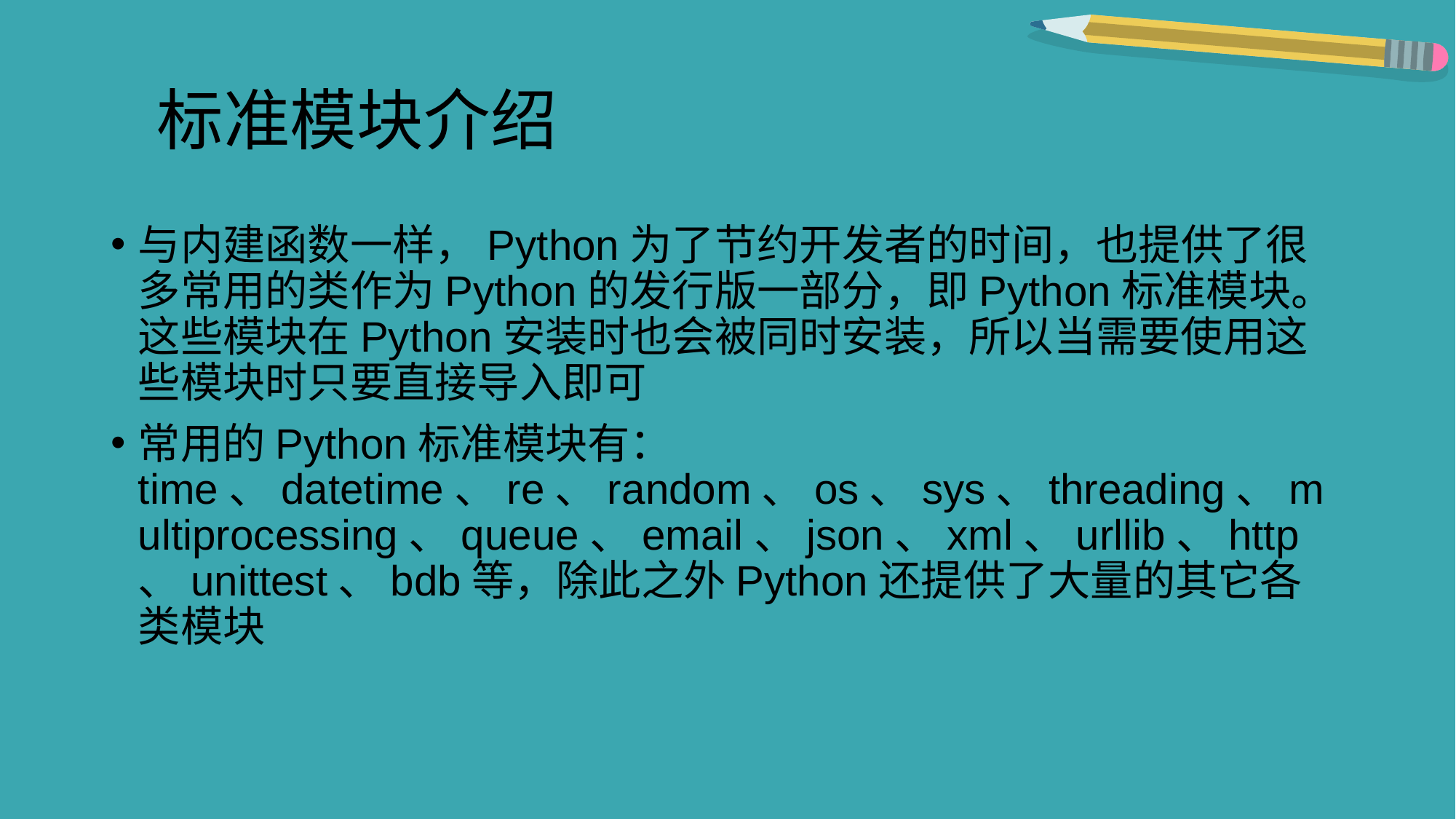

# 标准模块介绍
与内建函数一样，Python为了节约开发者的时间，也提供了很多常用的类作为Python的发行版一部分，即Python标准模块。这些模块在Python安装时也会被同时安装，所以当需要使用这些模块时只要直接导入即可
常用的Python标准模块有：time、datetime、re、random、os、sys、threading、multiprocessing、queue、email、json、xml、urllib、http、unittest、bdb等，除此之外Python还提供了大量的其它各类模块